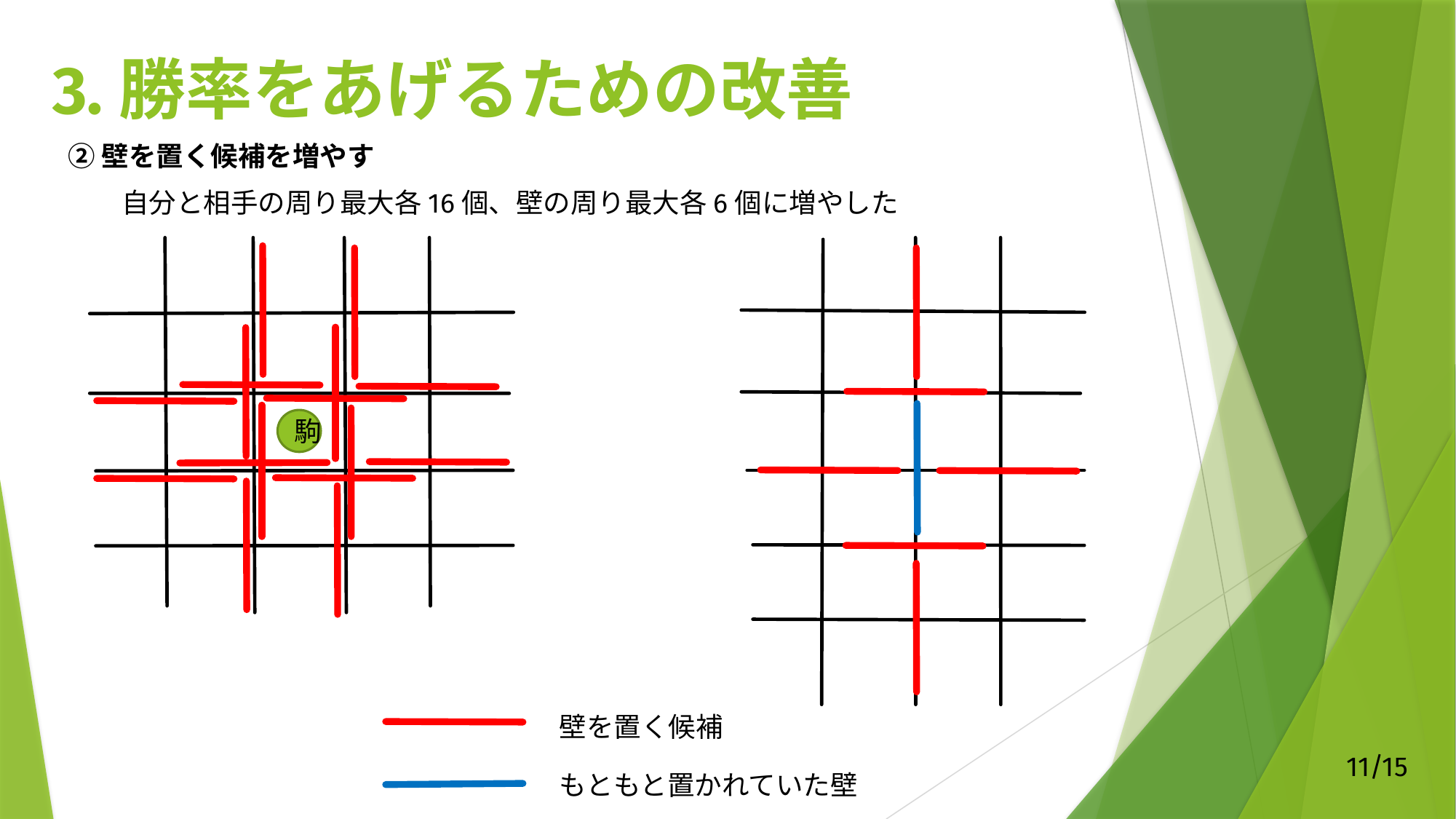

3.勝率をあげるための改善
②壁を置く候補を増やす
自分と相手の周り最大各16個、壁の周り最大各6個に増やした
駒
壁を置く候補
11/15
もともと置かれていた壁